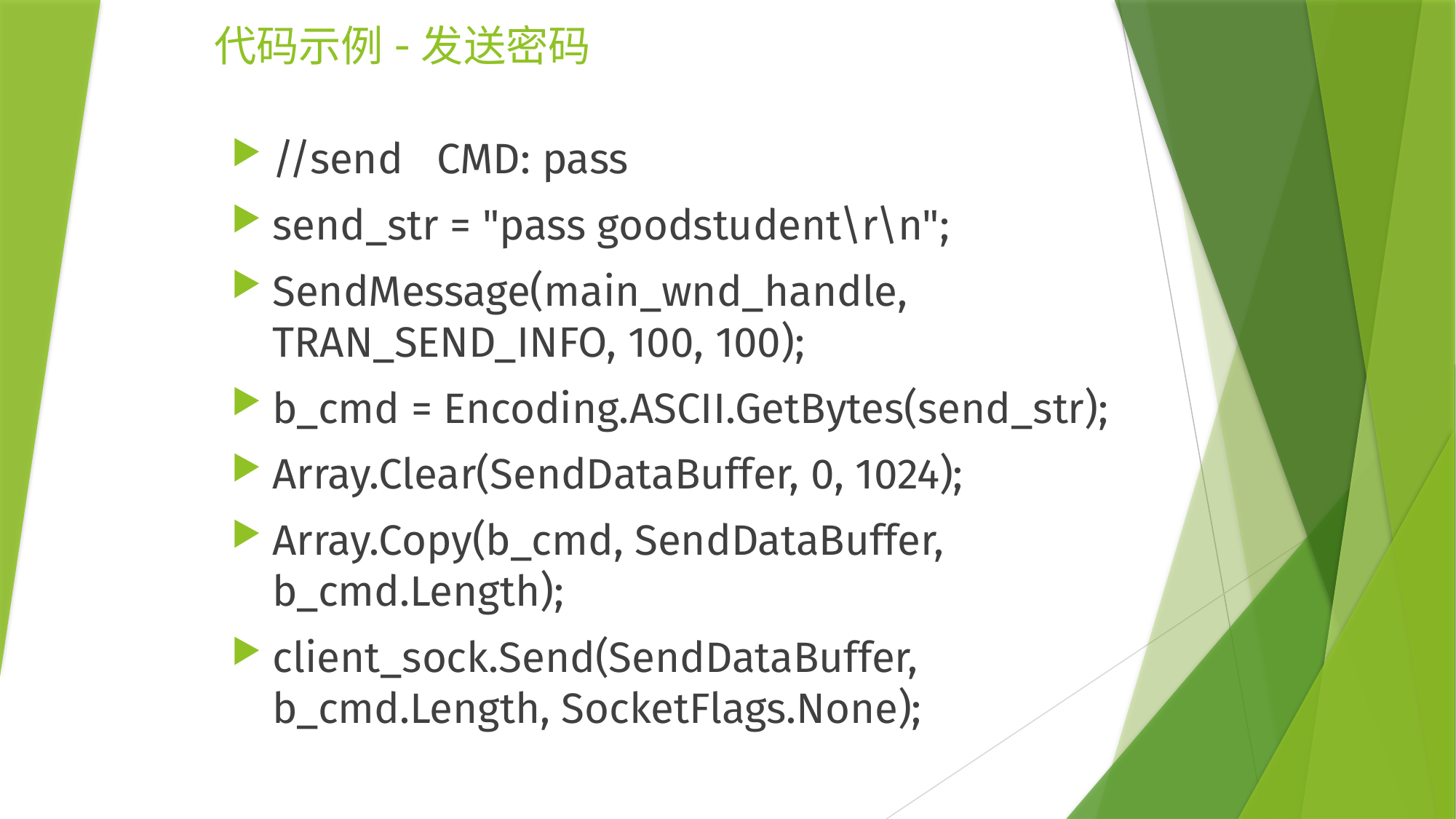

代码示例-发送密码
//send   CMD: pass
send_str = "pass goodstudent\r\n";
SendMessage(main_wnd_handle, TRAN_SEND_INFO, 100, 100);
b_cmd = Encoding.ASCII.GetBytes(send_str);
Array.Clear(SendDataBuffer, 0, 1024);
Array.Copy(b_cmd, SendDataBuffer, b_cmd.Length);
client_sock.Send(SendDataBuffer, b_cmd.Length, SocketFlags.None);